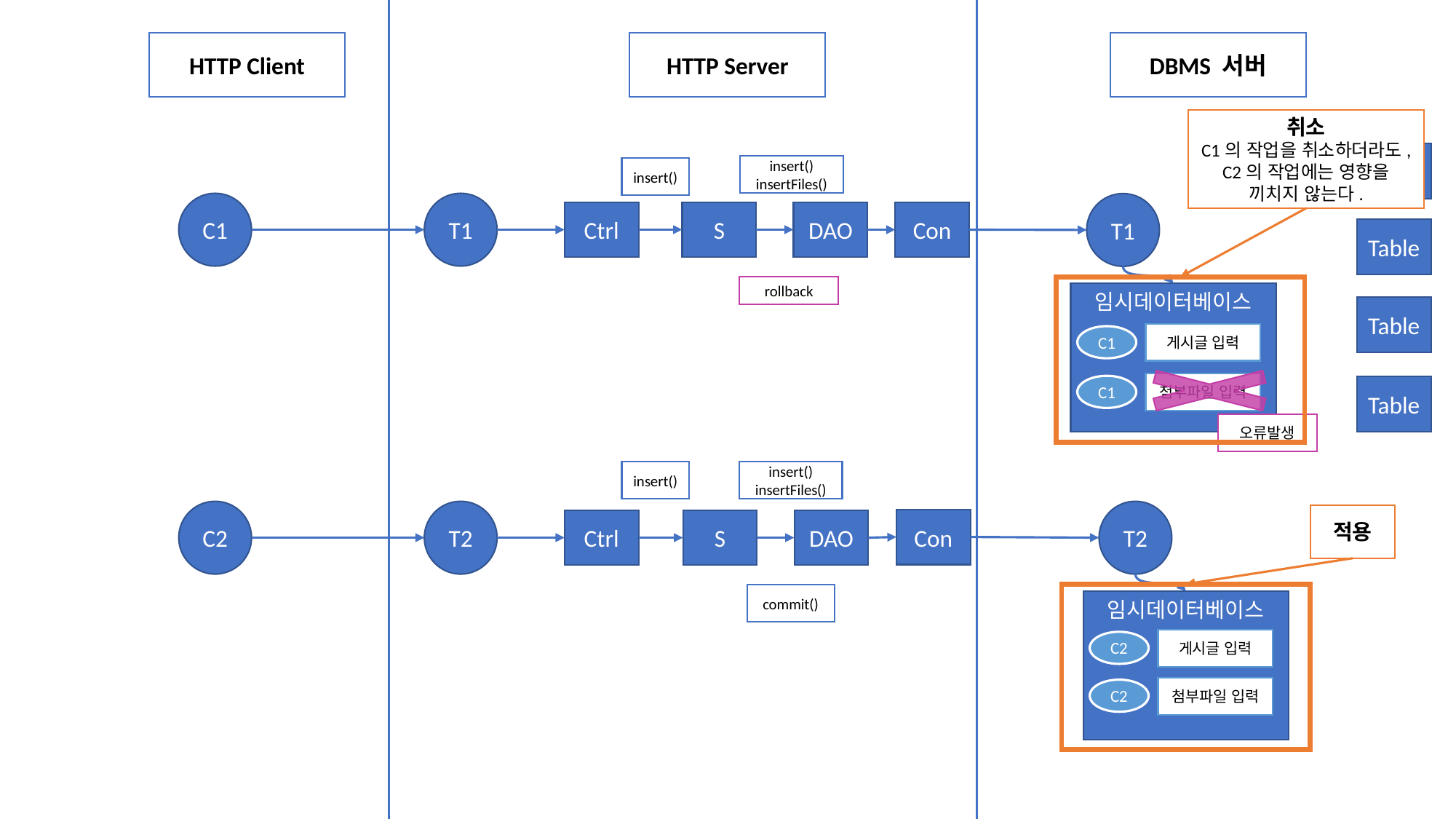

DBMS 서버
HTTP Server
HTTP Client
취소
C1의 작업을 취소하더라도, C2의 작업에는 영향을 끼치지 않는다.
Table
insert()
insertFiles()
insert()
C1
T1
T1
Ctrl
S
DAO
Con
Table

rollback
임시데이터베이스
Table
게시글 입력
C1

첨부파일 입력
C1
Table
오류발생
insert()
insertFiles()
insert()
C2
T2
T2
적용
Con
Ctrl
S
DAO

commit()
임시데이터베이스
게시글 입력
C2
첨부파일 입력
C2